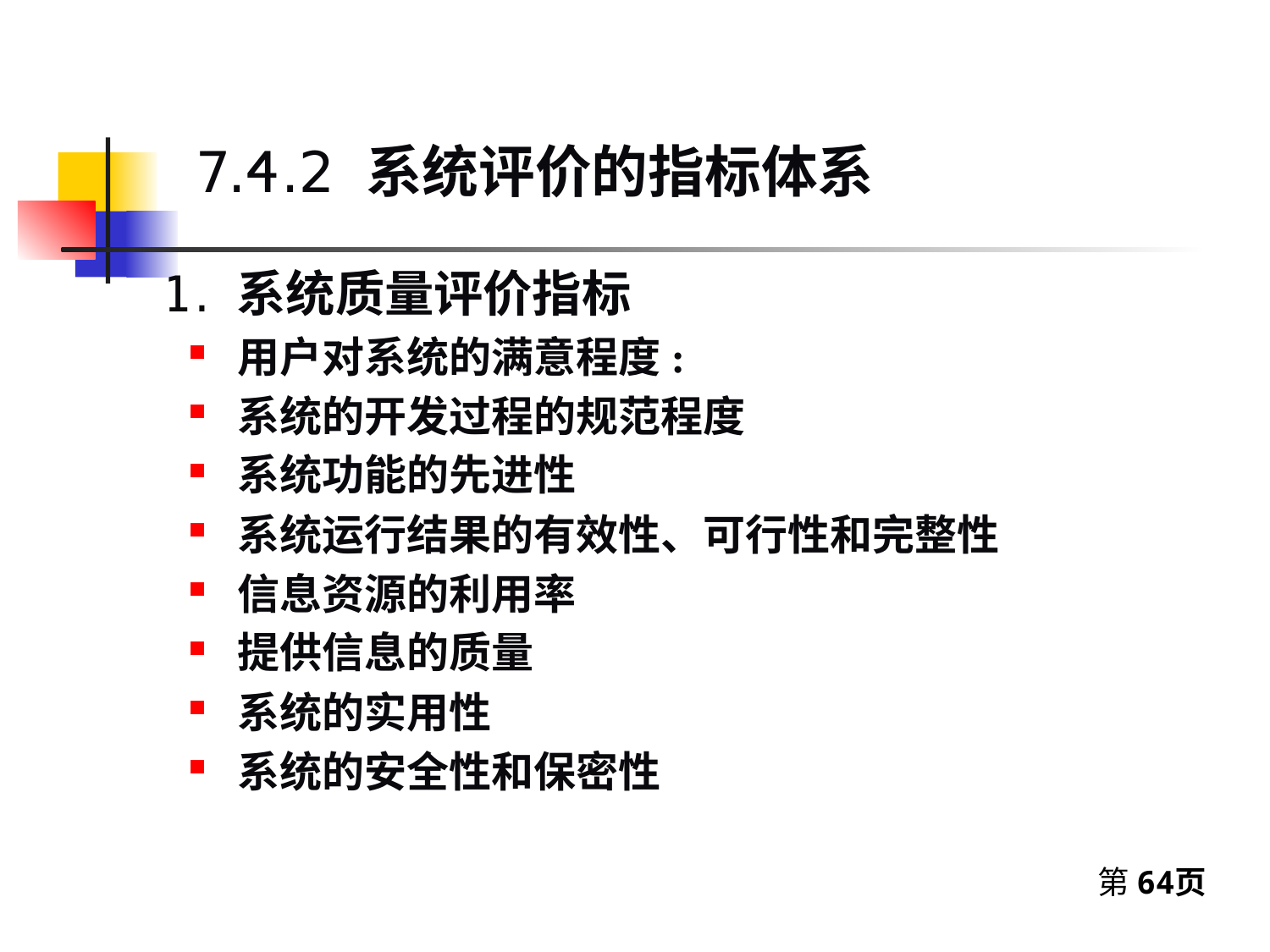

7.4.2 系统评价的指标体系
1. 系统质量评价指标
用户对系统的满意程度:
系统的开发过程的规范程度
系统功能的先进性
系统运行结果的有效性、可行性和完整性
信息资源的利用率
提供信息的质量
系统的实用性
系统的安全性和保密性